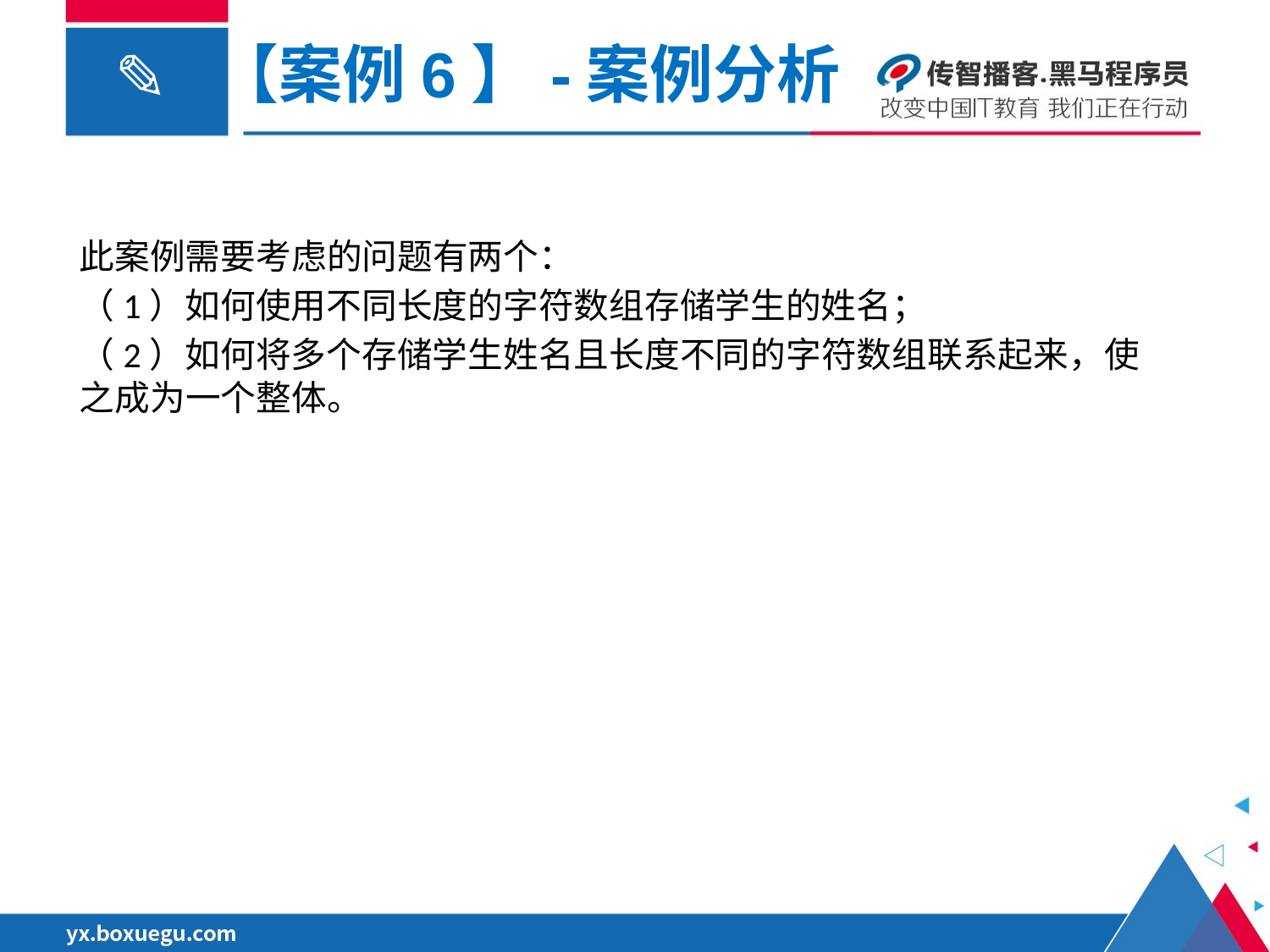

【案例6】-案例分析
此案例需要考虑的问题有两个：
（1）如何使用不同长度的字符数组存储学生的姓名；
（2）如何将多个存储学生姓名且长度不同的字符数组联系起来，使之成为一个整体。